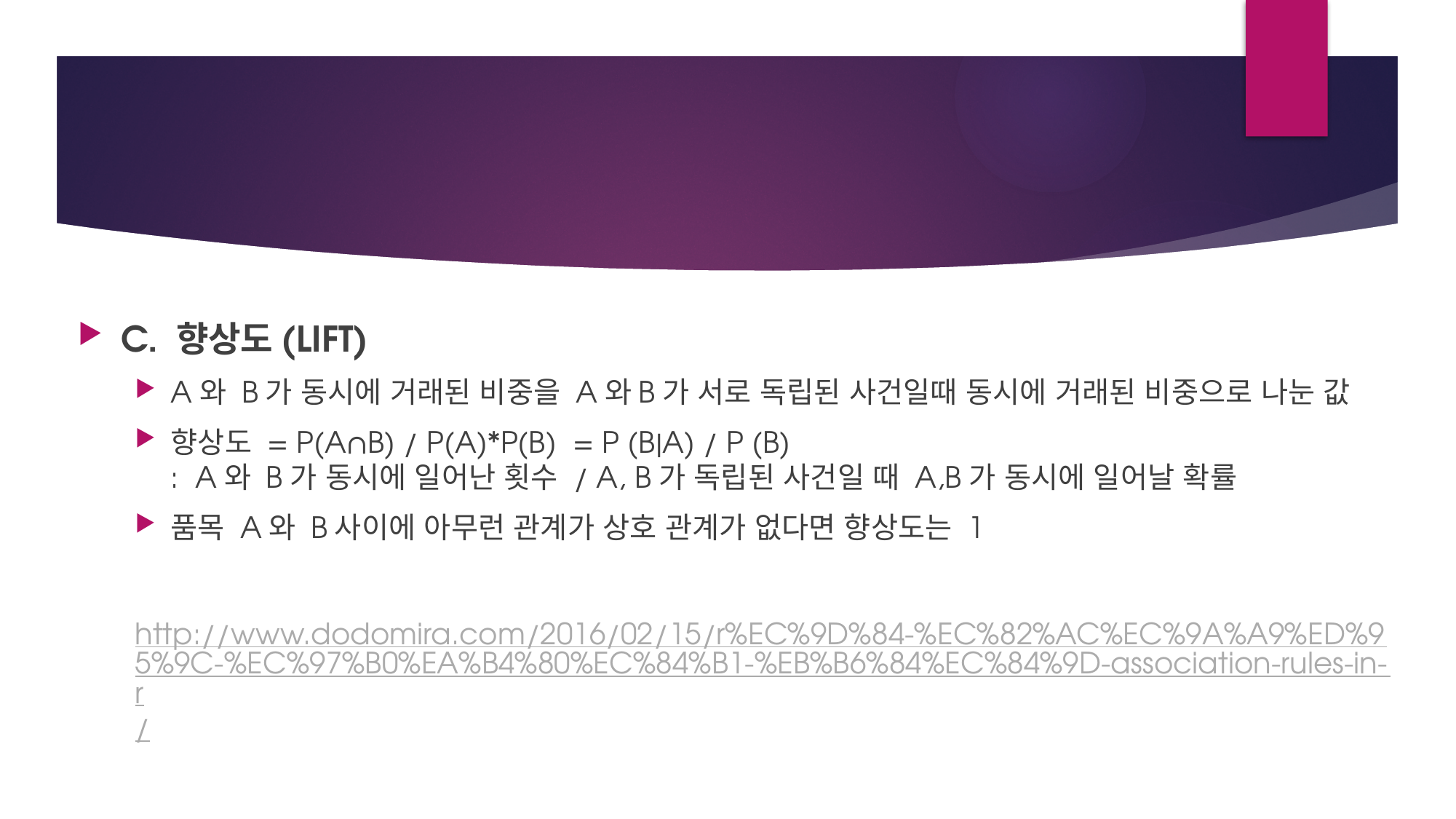

#
C. 향상도(LIFT)
A와 B가 동시에 거래된 비중을 A와B가 서로 독립된 사건일때 동시에 거래된 비중으로 나눈 값
향상도 = P(A∩B) / P(A)*P(B)  = P (B|A) / P (B)
:  A와 B가 동시에 일어난 횟수 / A, B가 독립된 사건일 때 A,B가 동시에 일어날 확률
품목 A와 B사이에 아무런 관계가 상호 관계가 없다면 향상도는 1

http://www.dodomira.com/2016/02/15/r%EC%9D%84-%EC%82%AC%EC%9A%A9%ED%95%9C-%EC%97%B0%EA%B4%80%EC%84%B1-%EB%B6%84%EC%84%9D-association-rules-in-r/